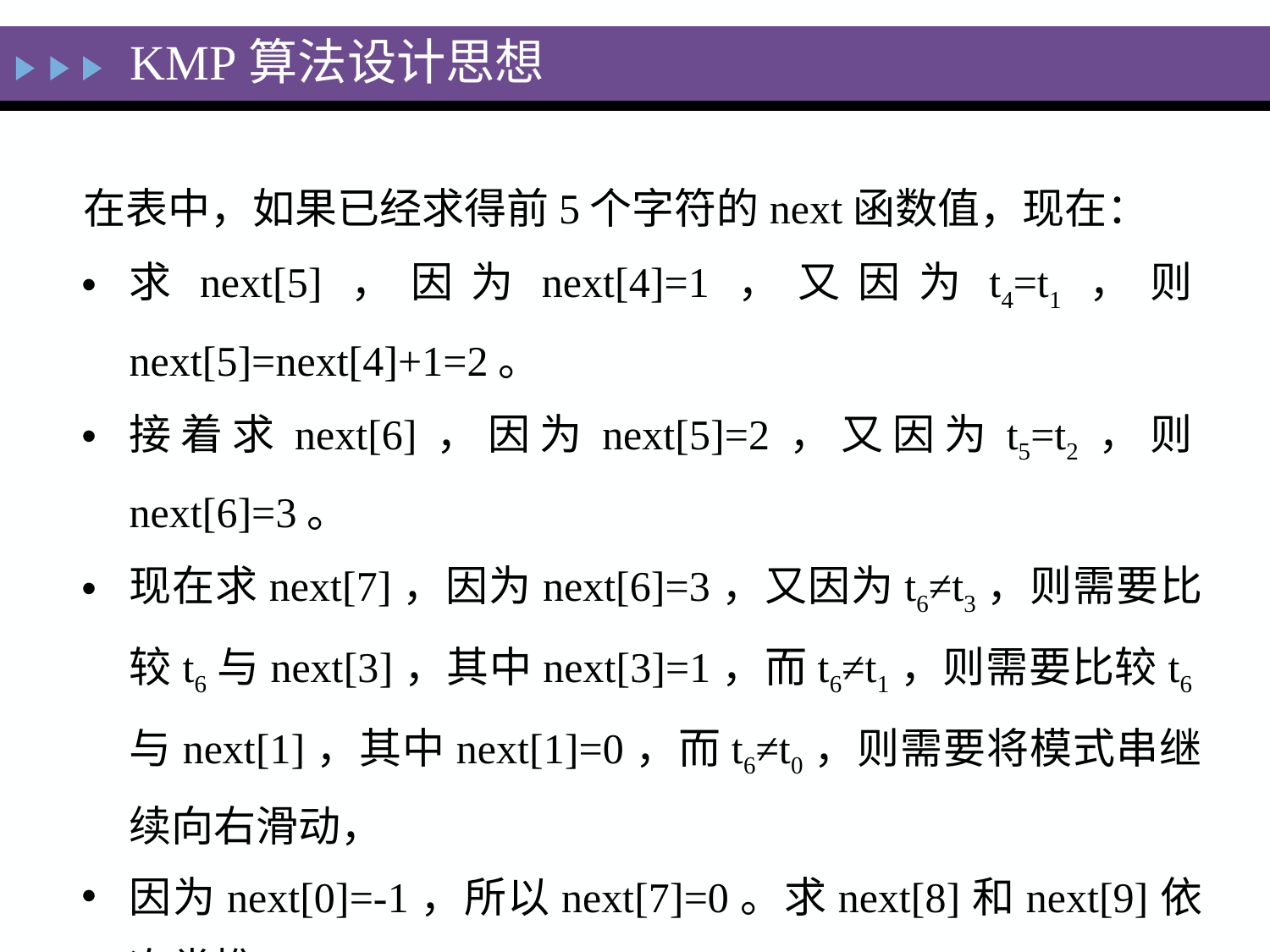

KMP算法设计思想
#
在表中，如果已经求得前5个字符的next函数值，现在：
求next[5]，因为next[4]=1，又因为t4=t1，则next[5]=next[4]+1=2。
接着求next[6]，因为next[5]=2，又因为t5=t2，则next[6]=3。
现在求next[7]，因为next[6]=3，又因为t6≠t3，则需要比较t6与next[3]，其中next[3]=1，而t6≠t1，则需要比较t6与next[1]，其中next[1]=0，而t6≠t0，则需要将模式串继续向右滑动，
因为next[0]=-1，所以next[7]=0。求next[8]和next[9]依次类推。